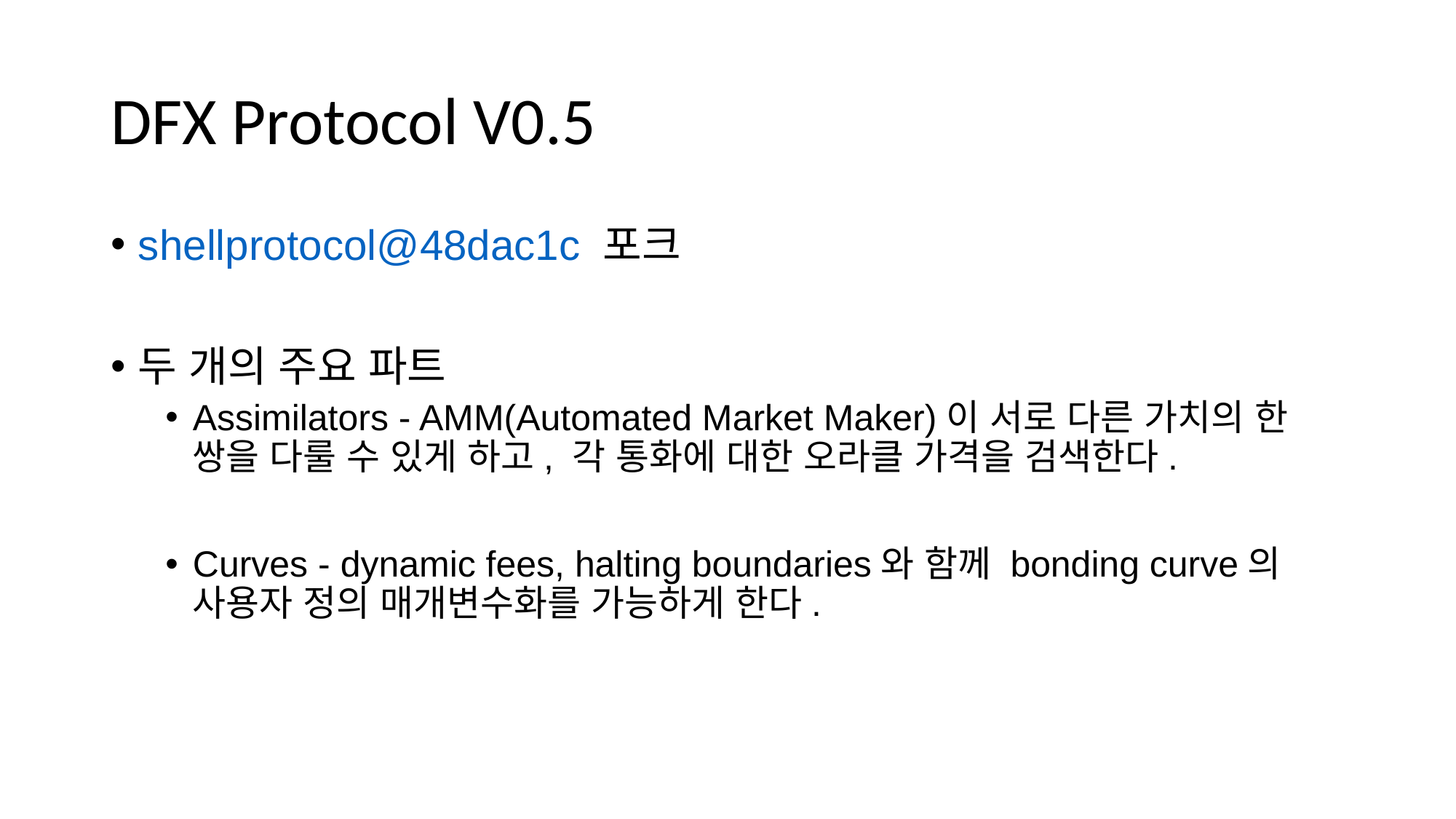

# DFX Protocol V0.5
shellprotocol@48dac1c 포크

두 개의 주요 파트
Assimilators - AMM(Automated Market Maker)이 서로 다른 가치의 한 쌍을 다룰 수 있게 하고, 각 통화에 대한 오라클 가격을 검색한다.

Curves - dynamic fees, halting boundaries와 함께 bonding curve의 사용자 정의 매개변수화를 가능하게 한다.